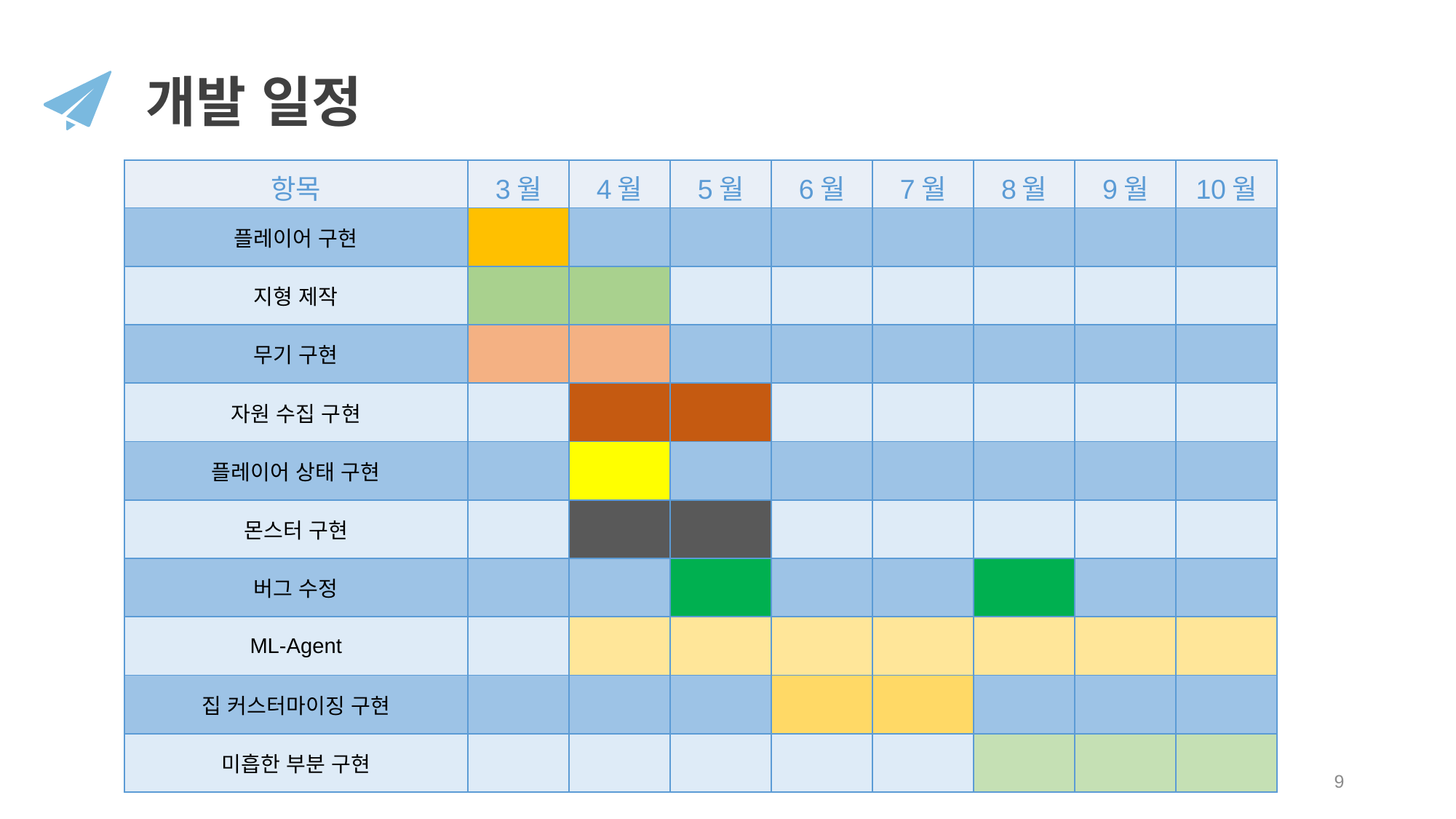

개발 일정

| 항목 | 3월 | 4월 | 5월 | 6월 | 7월 | 8월 | 9월 | 10월 |
| --- | --- | --- | --- | --- | --- | --- | --- | --- |
| 플레이어 구현 |  |  |  |  |  |  |  |  |
| 지형 제작 |  |  |  |  |  |  |  |  |
| 무기 구현 |  |  |  |  |  |  |  |  |
| 자원 수집 구현 |  |  |  |  |  |  |  |  |
| 플레이어 상태 구현 |  |  |  |  |  |  |  |  |
| 몬스터 구현 |  |  |  |  |  |  |  |  |
| 버그 수정 |  |  |  |  |  |  |  |  |
| ML-Agent |  |  |  |  |  |  |  |  |
| 집 커스터마이징 구현 |  |  |  |  |  |  |  |  |
| 미흡한 부분 구현 |  |  |  |  |  |  |  |  |
9